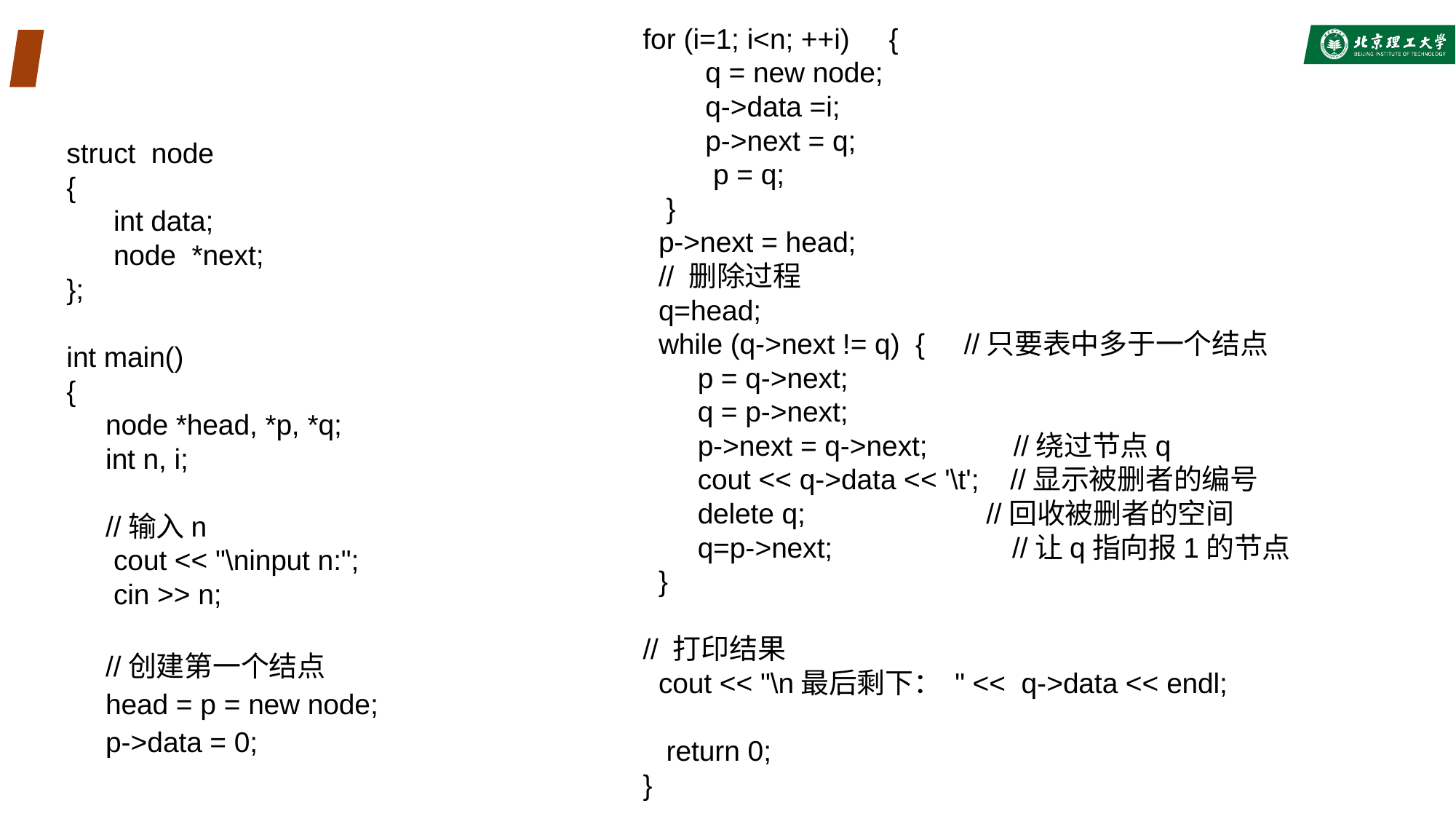

for (i=1; i<n; ++i)     {
        q = new node;
        q->data =i;
        p->next = q;
         p = q;
   }
  p->next = head;
  // 删除过程
  q=head;
  while (q->next != q)  {     //只要表中多于一个结点
       p = q->next;
       q = p->next;
       p->next = q->next;           //绕过节点q
       cout << q->data << '\t';    //显示被删者的编号
       delete q;	                //回收被删者的空间
       q=p->next;                       //让q指向报1的节点
  }

// 打印结果
  cout << "\n最后剩下： " <<  q->data << endl;

   return 0;
}
#
struct  node
{
      int data;
      node  *next;
};

int main()
{
     node *head, *p, *q;
     int n, i;

     //输入n
      cout << "\ninput n:";
      cin >> n;

     //创建第一个结点
     head = p = new node;
     p->data = 0;